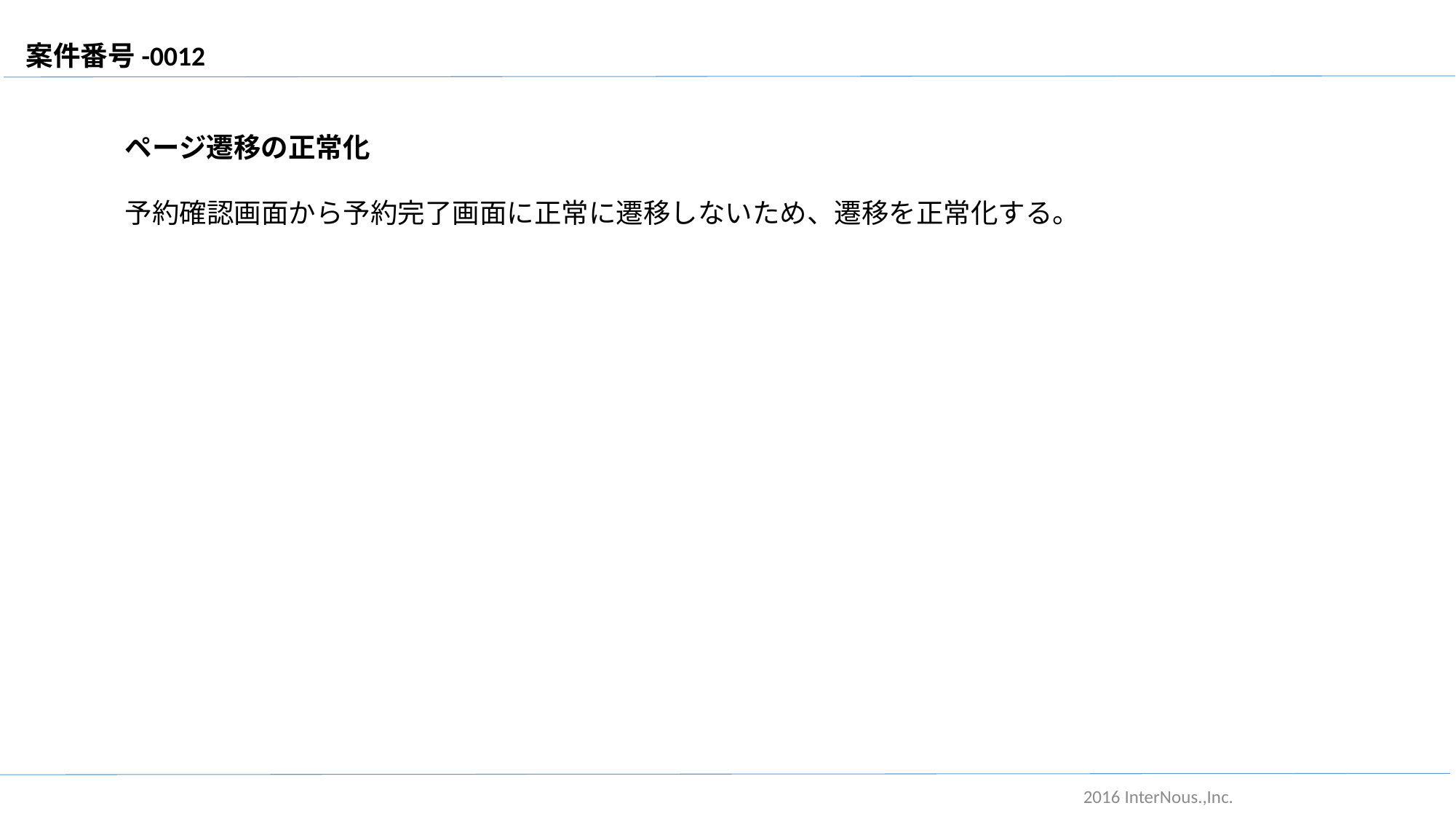

案件番号-0012
ページ遷移の正常化

予約確認画面から予約完了画面に正常に遷移しないため、遷移を正常化する。
2016 InterNous.,Inc.